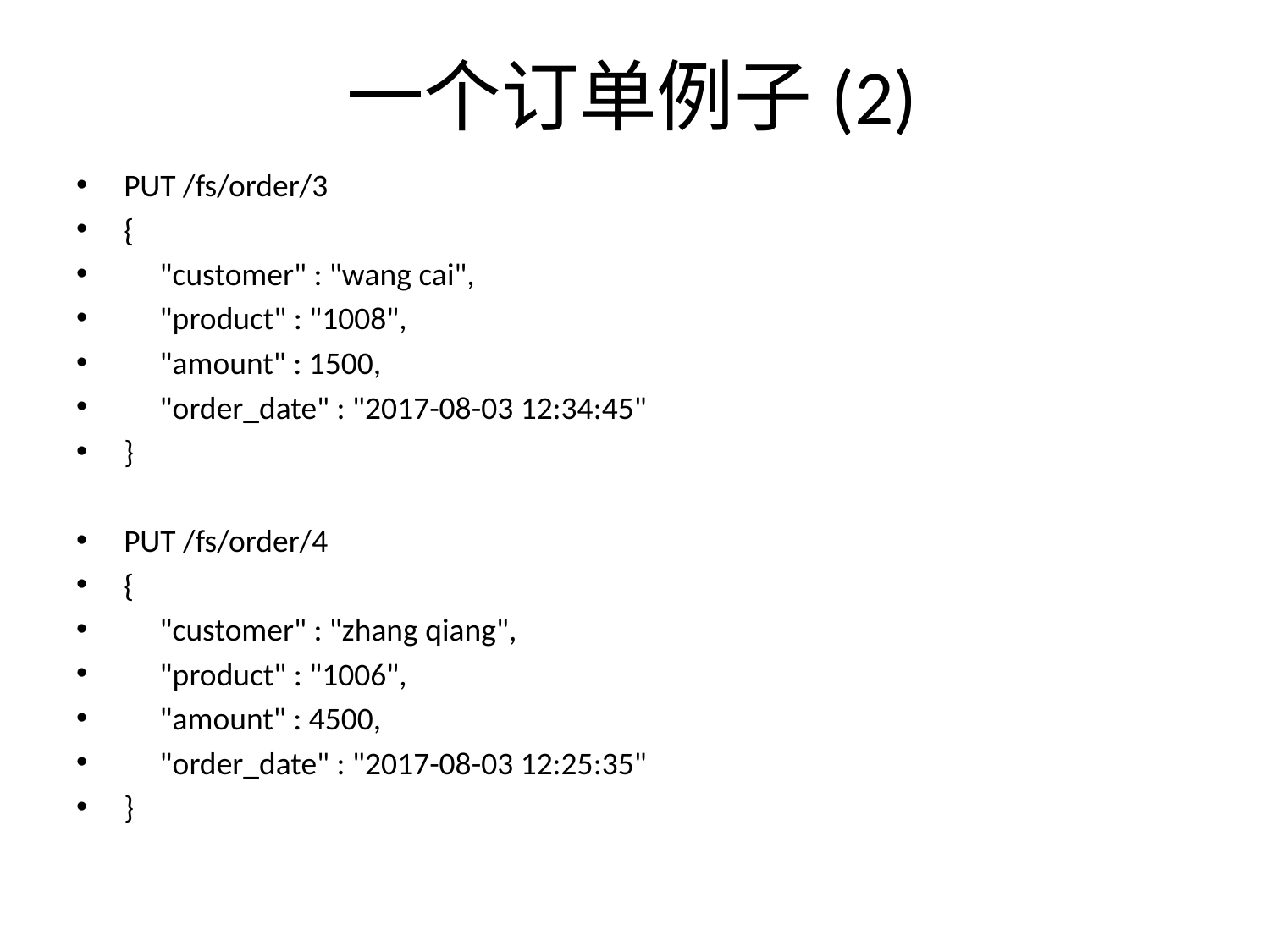

# 一个订单例子(2)
PUT /fs/order/3
{
     "customer" : "wang cai",
     "product" : "1008",
     "amount" : 1500,
     "order_date" : "2017-08-03 12:34:45"
}

PUT /fs/order/4
{
     "customer" : "zhang qiang",
     "product" : "1006",
     "amount" : 4500,
     "order_date" : "2017-08-03 12:25:35"
}